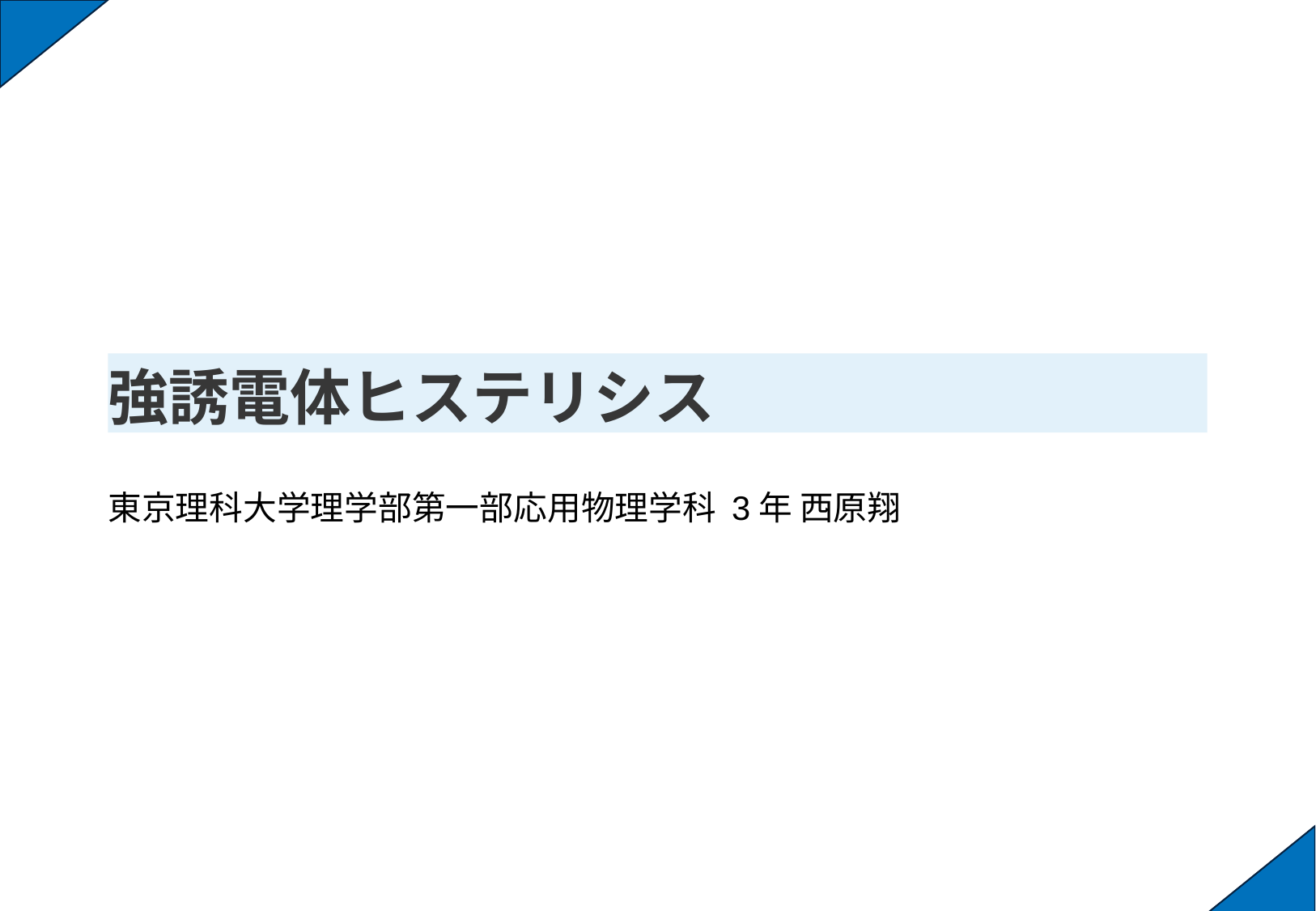

# 強誘電体ヒステリシス
東京理科大学理学部第一部応用物理学科 3年 西原翔